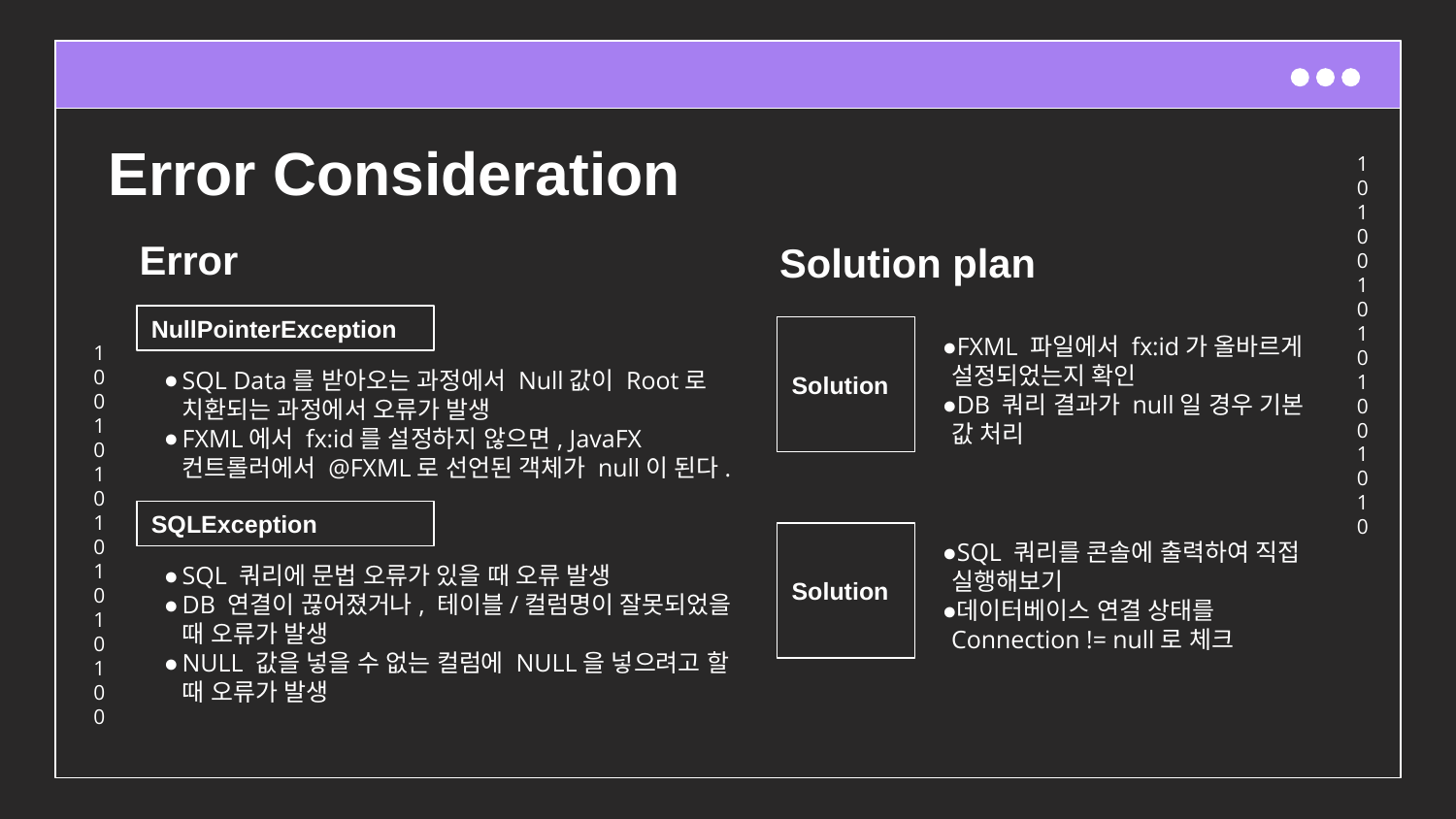

# Error Consideration
Error
Solution plan
NullPointerException
Solution
FXML 파일에서 fx:id가 올바르게 설정되었는지 확인
DB 쿼리 결과가 null일 경우 기본 값 처리
SQL Data를 받아오는 과정에서 Null값이 Root로 치환되는 과정에서 오류가 발생
FXML에서 fx:id를 설정하지 않으면, JavaFX 컨트롤러에서 @FXML로 선언된 객체가 null이 된다.
SQLException
Solution
SQL 쿼리를 콘솔에 출력하여 직접 실행해보기
데이터베이스 연결 상태를 Connection != null로 체크
SQL 쿼리에 문법 오류가 있을 때 오류 발생
DB 연결이 끊어졌거나, 테이블/컬럼명이 잘못되었을 때 오류가 발생
NULL 값을 넣을 수 없는 컬럼에 NULL을 넣으려고 할 때 오류가 발생